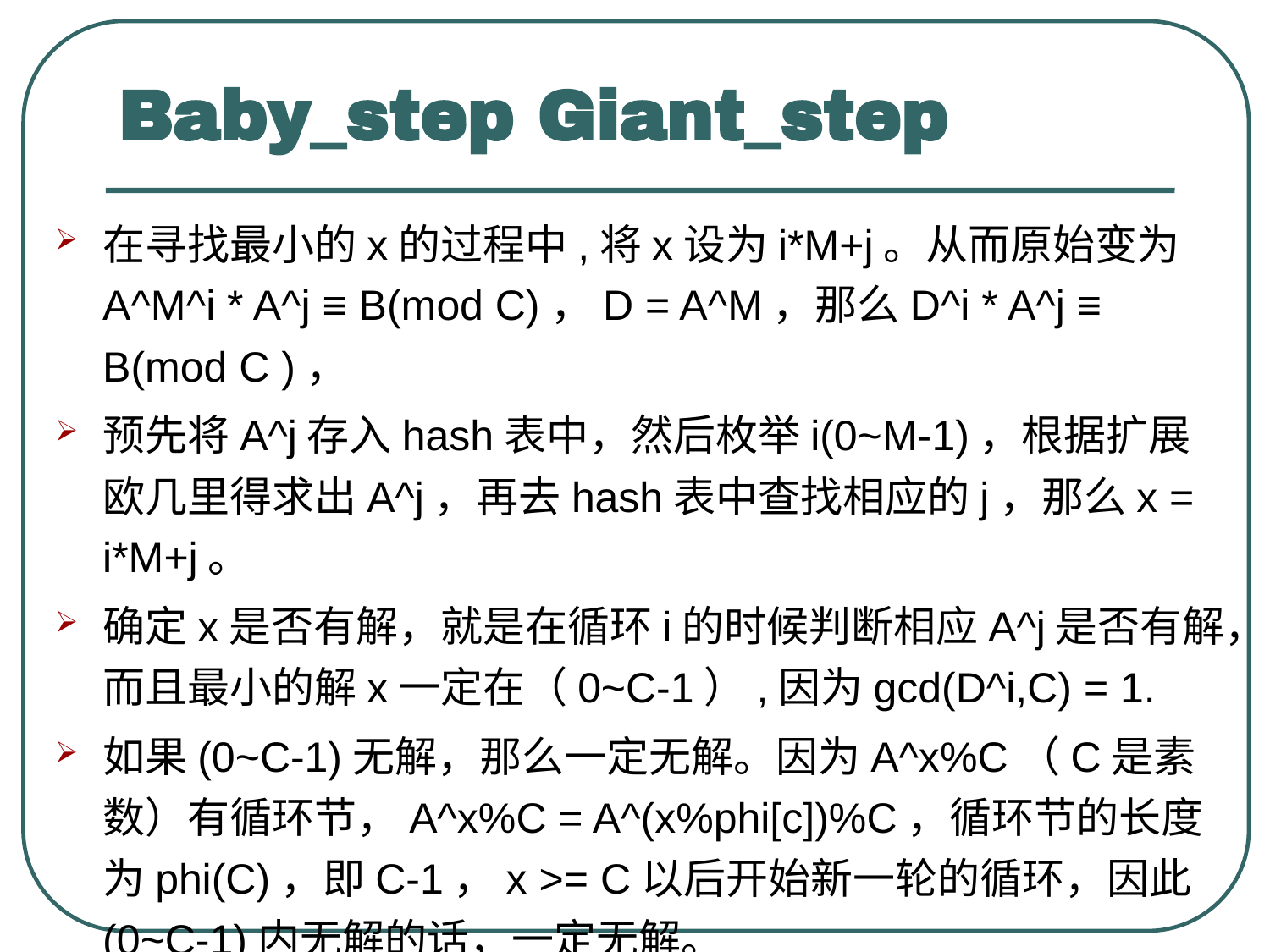

# Baby_step Giant_step
在寻找最小的x的过程中,将x设为i*M+j。从而原始变为A^M^i * A^j ≡ B(mod C)，D = A^M，那么D^i * A^j ≡ B(mod C )，
预先将A^j存入hash表中，然后枚举i(0~M-1)，根据扩展欧几里得求出A^j，再去hash表中查找相应的j，那么x = i*M+j。
确定x是否有解，就是在循环i的时候判断相应A^j是否有解，而且最小的解x一定在（0~C-1）,因为gcd(D^i,C) = 1.
如果(0~C-1)无解，那么一定无解。因为A^x%C（C是素数）有循环节，A^x%C = A^(x%phi[c])%C，循环节的长度为phi(C)，即C-1，x >= C以后开始新一轮的循环，因此(0~C-1)内无解的话，一定无解。